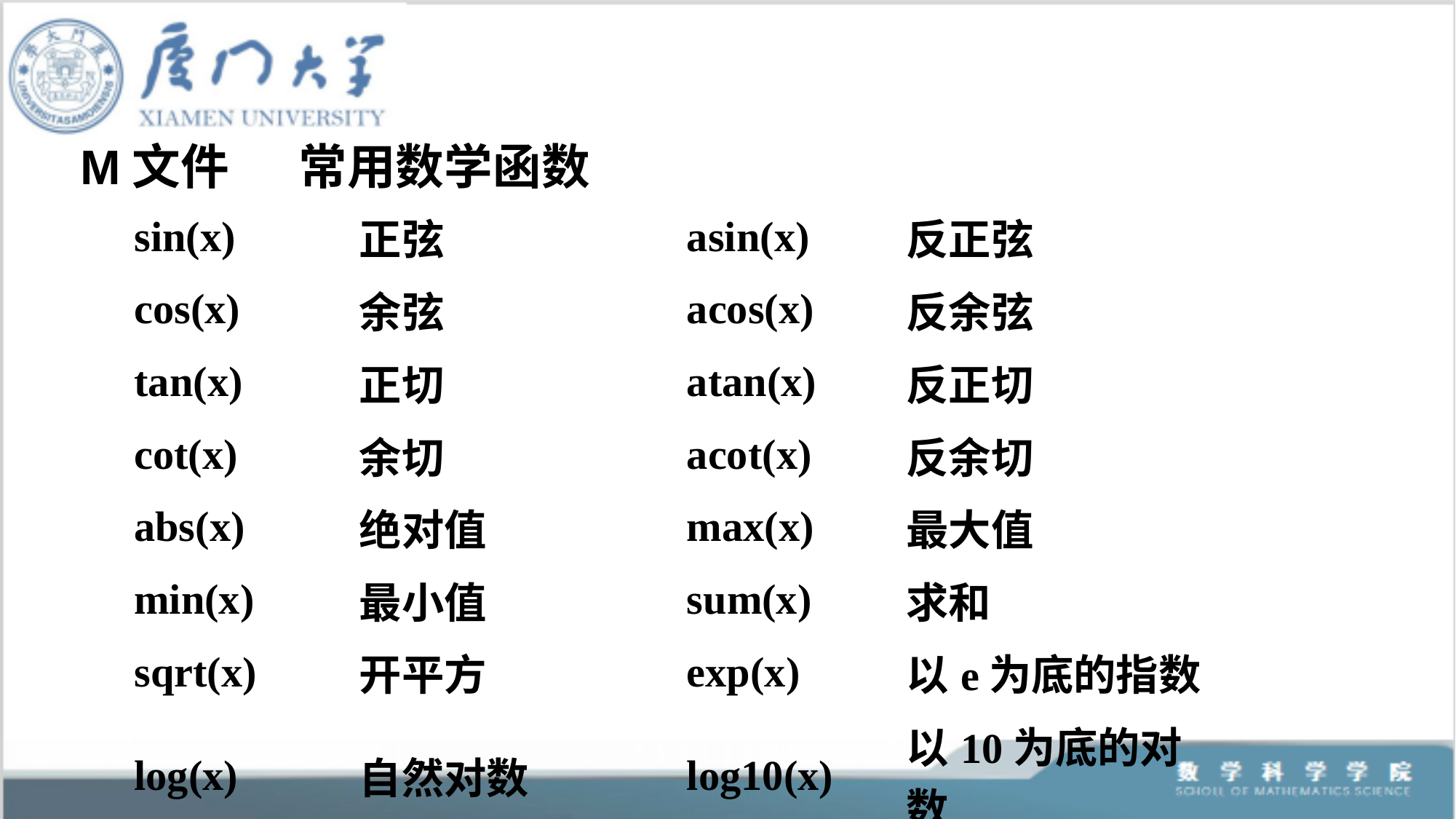

M文件	常用数学函数
| sin(x) | 正弦 | asin(x) | 反正弦 |
| --- | --- | --- | --- |
| cos(x) | 余弦 | acos(x) | 反余弦 |
| tan(x) | 正切 | atan(x) | 反正切 |
| cot(x) | 余切 | acot(x) | 反余切 |
| abs(x) | 绝对值 | max(x) | 最大值 |
| min(x) | 最小值 | sum(x) | 求和 |
| sqrt(x) | 开平方 | exp(x) | 以e为底的指数 |
| log(x) | 自然对数 | log10(x) | 以10为底的对数 |
| sign(x) | 符号函数 | fix(x) | 取整 |